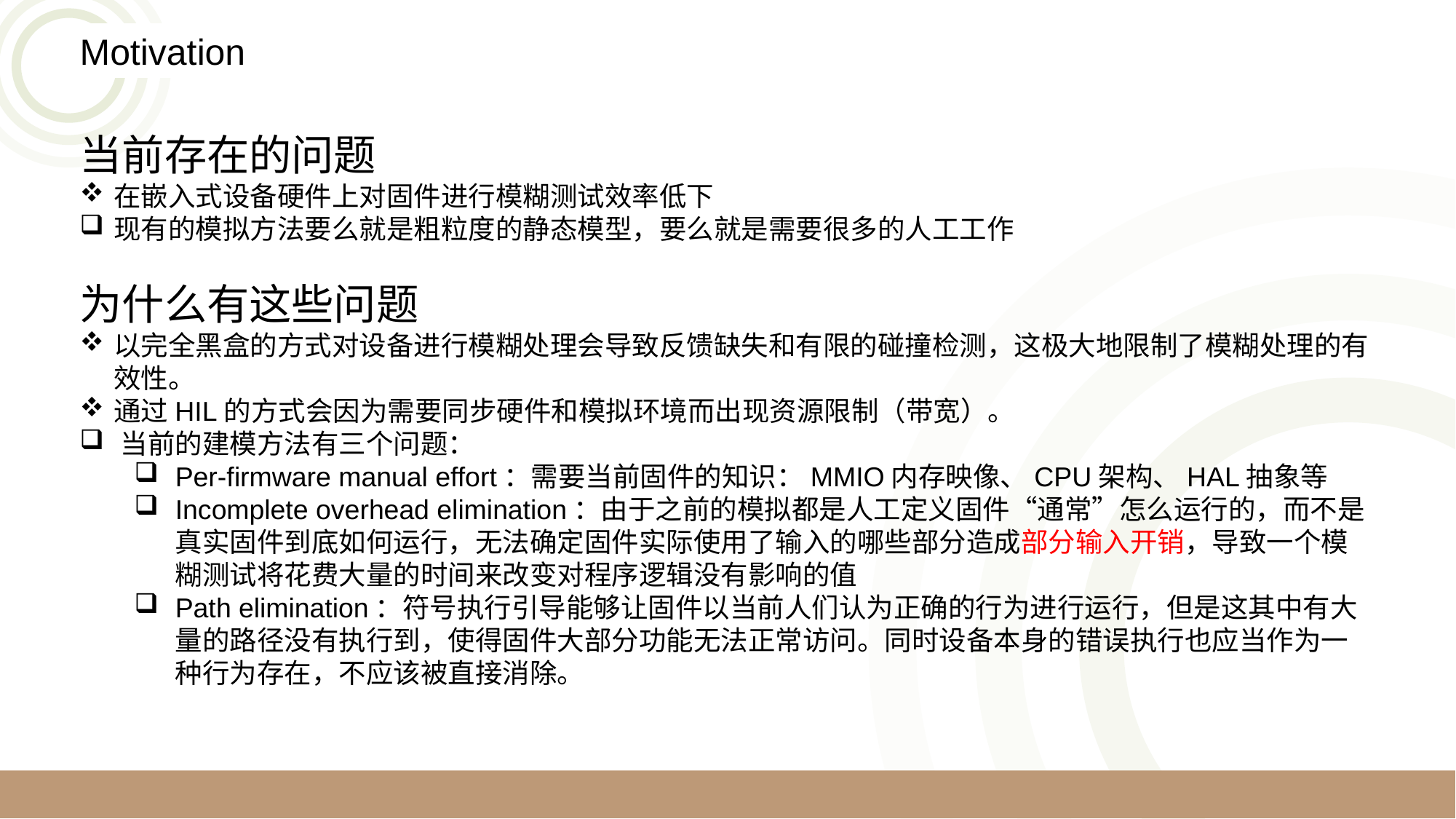

Motivation

当前存在的问题
在嵌入式设备硬件上对固件进行模糊测试效率低下
现有的模拟方法要么就是粗粒度的静态模型，要么就是需要很多的人工工作

为什么有这些问题
以完全黑盒的方式对设备进行模糊处理会导致反馈缺失和有限的碰撞检测，这极大地限制了模糊处理的有效性。
通过HIL的方式会因为需要同步硬件和模拟环境而出现资源限制（带宽）。
当前的建模方法有三个问题：
Per-firmware manual effort：需要当前固件的知识：MMIO内存映像、CPU架构、HAL抽象等
Incomplete overhead elimination：由于之前的模拟都是人工定义固件“通常”怎么运行的，而不是真实固件到底如何运行，无法确定固件实际使用了输入的哪些部分造成部分输入开销，导致一个模糊测试将花费大量的时间来改变对程序逻辑没有影响的值
Path elimination：符号执行引导能够让固件以当前人们认为正确的行为进行运行，但是这其中有大量的路径没有执行到，使得固件大部分功能无法正常访问。同时设备本身的错误执行也应当作为一种行为存在，不应该被直接消除。